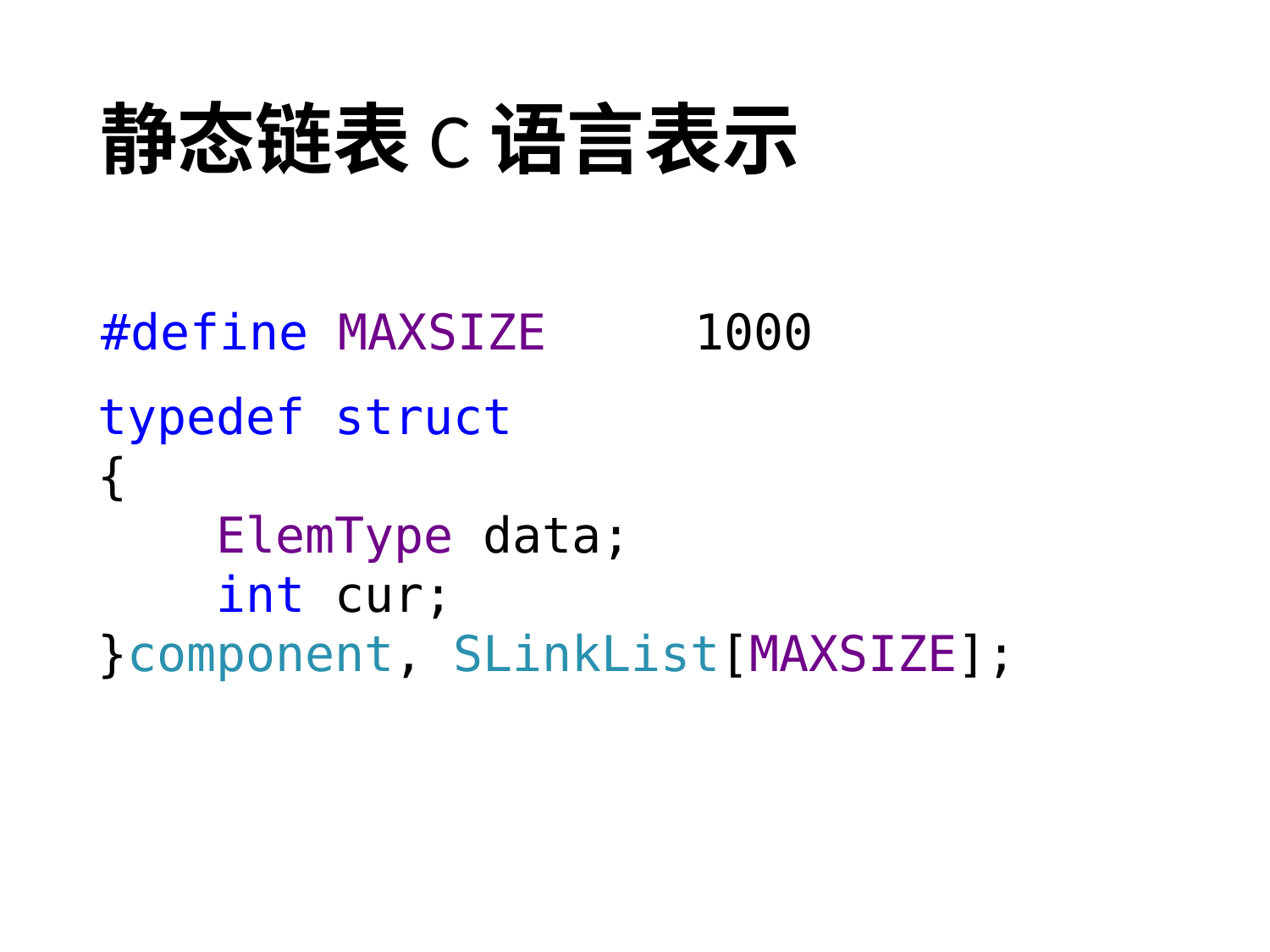

# 静态链表C语言表示
#define MAXSIZE     1000

typedef struct
{
    ElemType data;
    int cur;
}component, SLinkList[MAXSIZE];